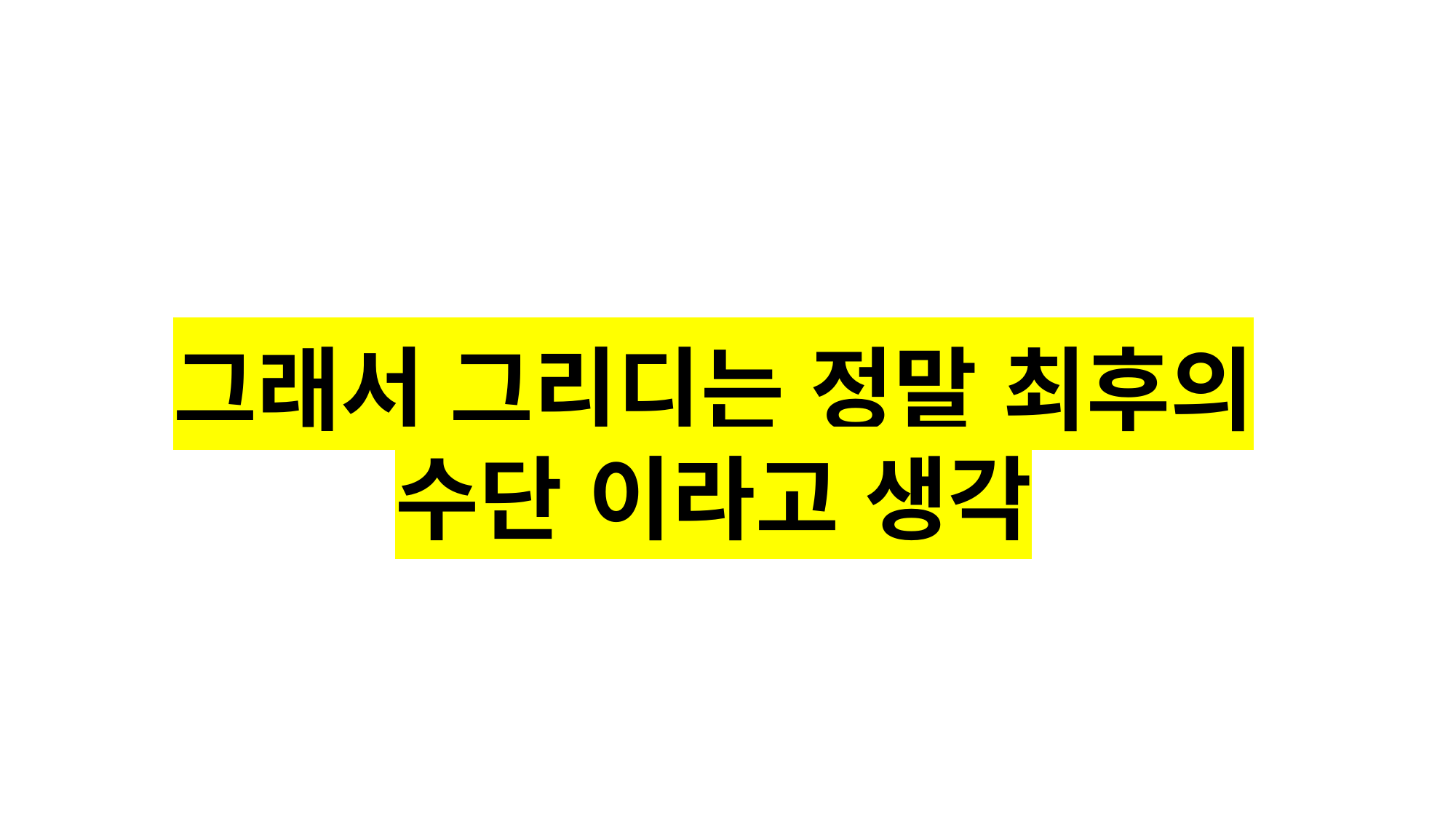

그래서 그리디는 정말 최후의 수단 이라고 생각